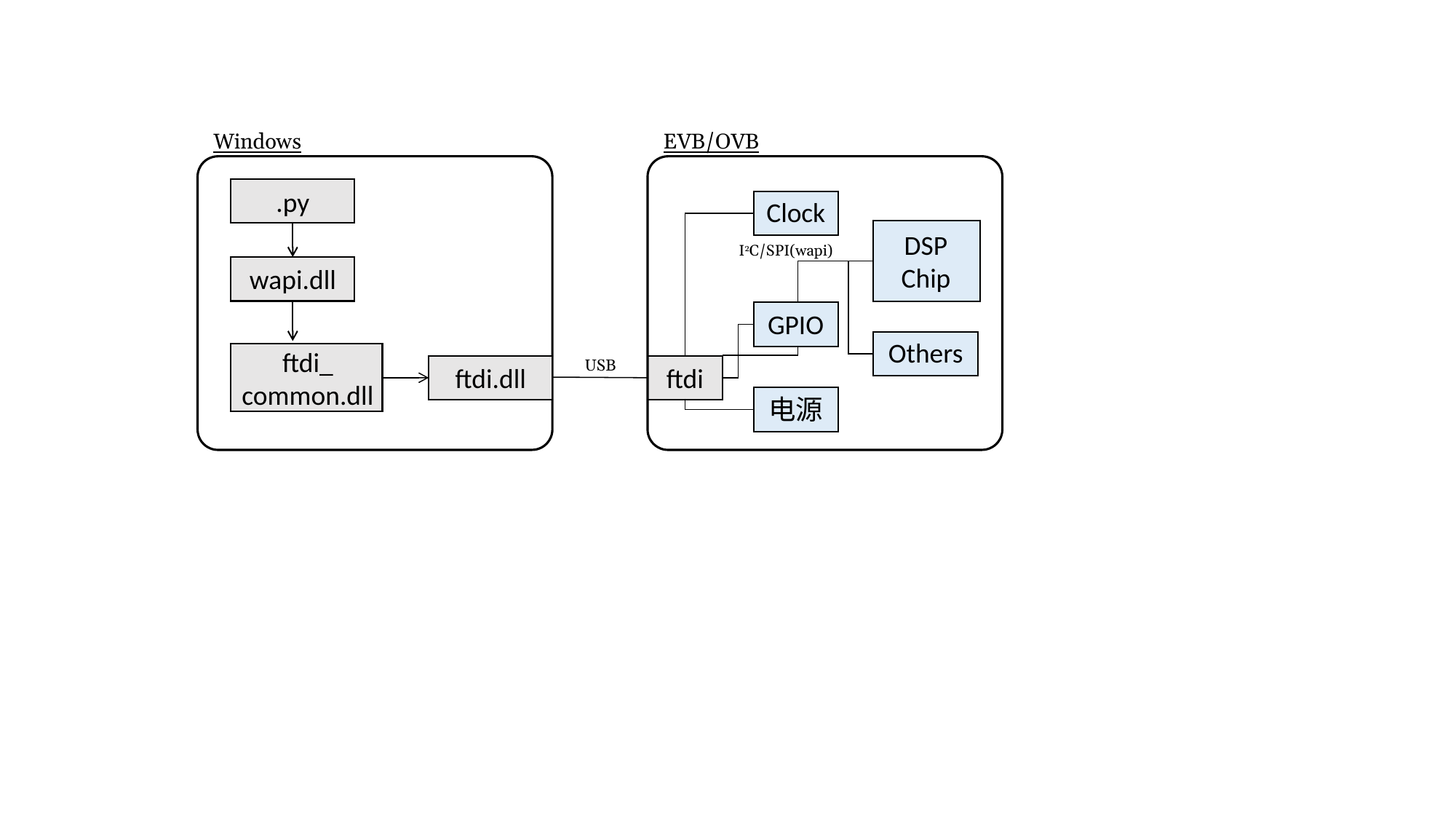

Windows
EVB/OVB

.py
Clock

DSP
Chip
I2C/SPI(wapi)
wapi.dll

GPIO

Others

ftdi_
common.dll

USB
ftdi.dll
ftdi

电源